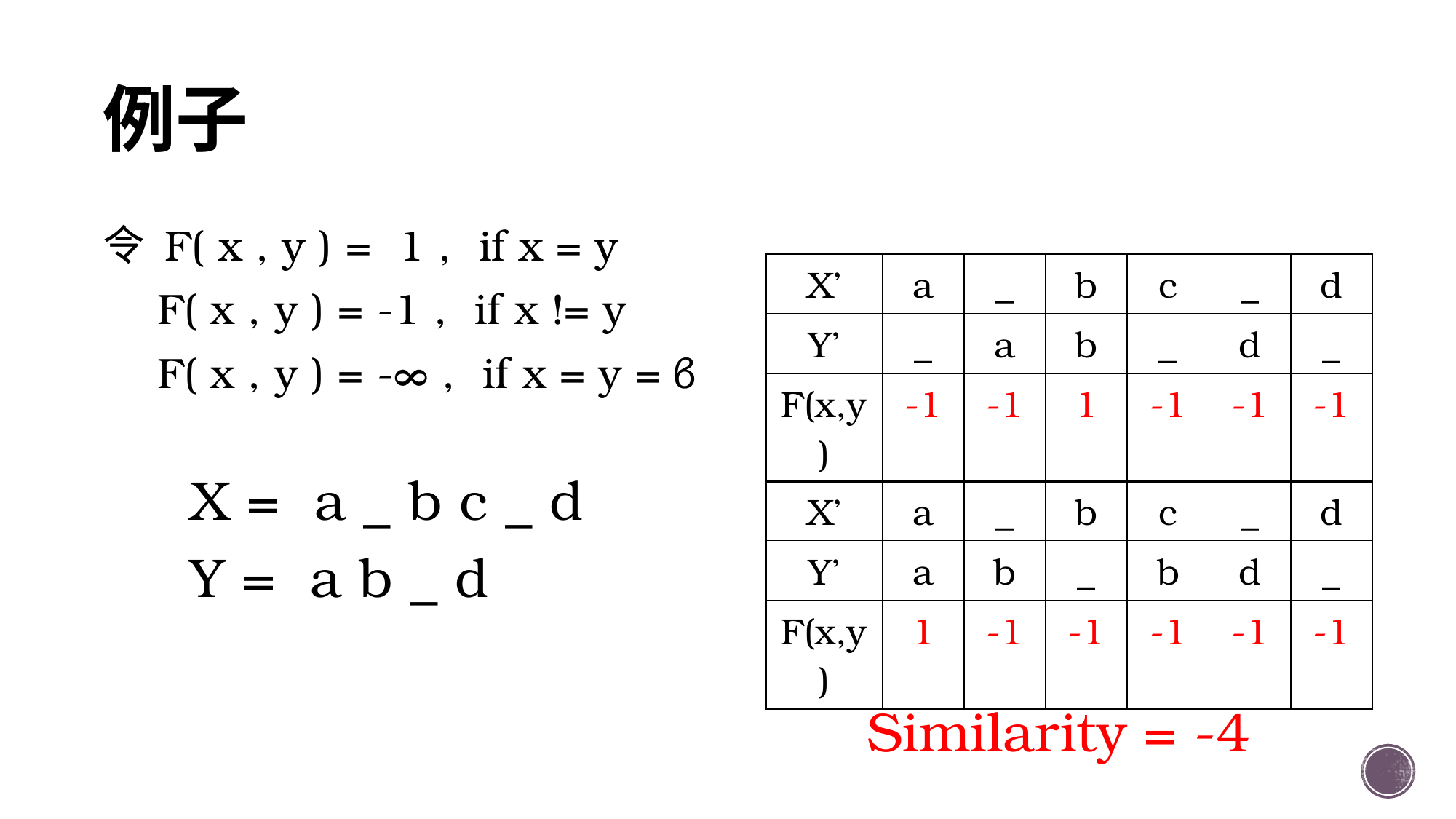

# 例子
令 F( x , y ) =  1 ,  if x = y
    F( x , y ) = -1 ,  if x != y
    F( x , y ) = -∞ ,  if x = y = β

     X =  a _ b c _ d
     Y =  a b _ d

							Similarity = -4
| X’ | a | \_ | b | c | \_ | d |
| --- | --- | --- | --- | --- | --- | --- |
| Y’ | \_ | a | b | \_ | d | \_ |
| F(x,y) | -1 | -1 | 1 | -1 | -1 | -1 |
| X’ | a | \_ | b | c | \_ | d |
| --- | --- | --- | --- | --- | --- | --- |
| Y’ | a | b | \_ | b | d | \_ |
| F(x,y) | 1 | -1 | -1 | -1 | -1 | -1 |